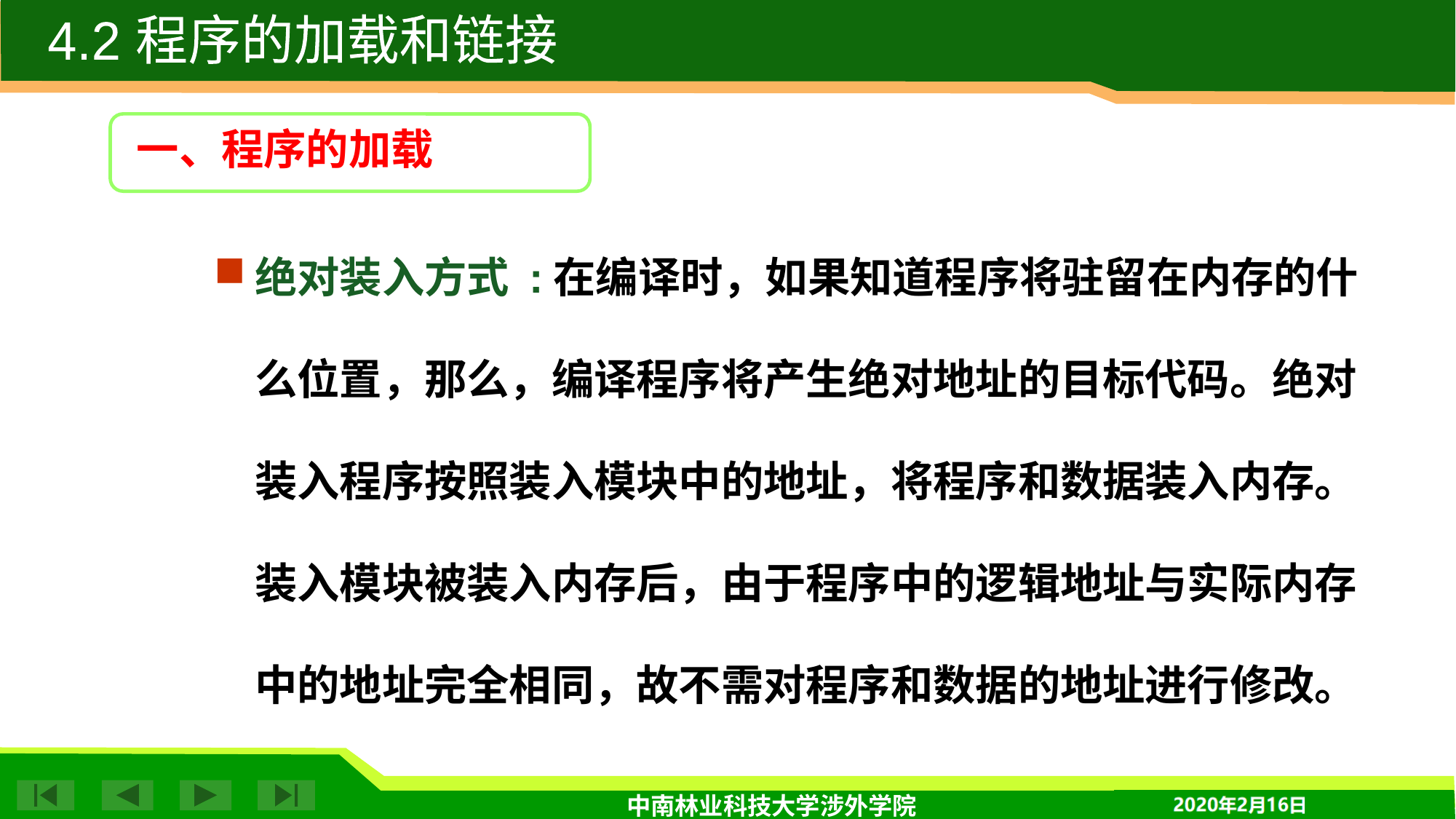

4.2 程序的加载和链接

一、程序的加载
绝对装入方式 :在编译时，如果知道程序将驻留在内存的什么位置，那么，编译程序将产生绝对地址的目标代码。绝对装入程序按照装入模块中的地址，将程序和数据装入内存。装入模块被装入内存后，由于程序中的逻辑地址与实际内存中的地址完全相同，故不需对程序和数据的地址进行修改。